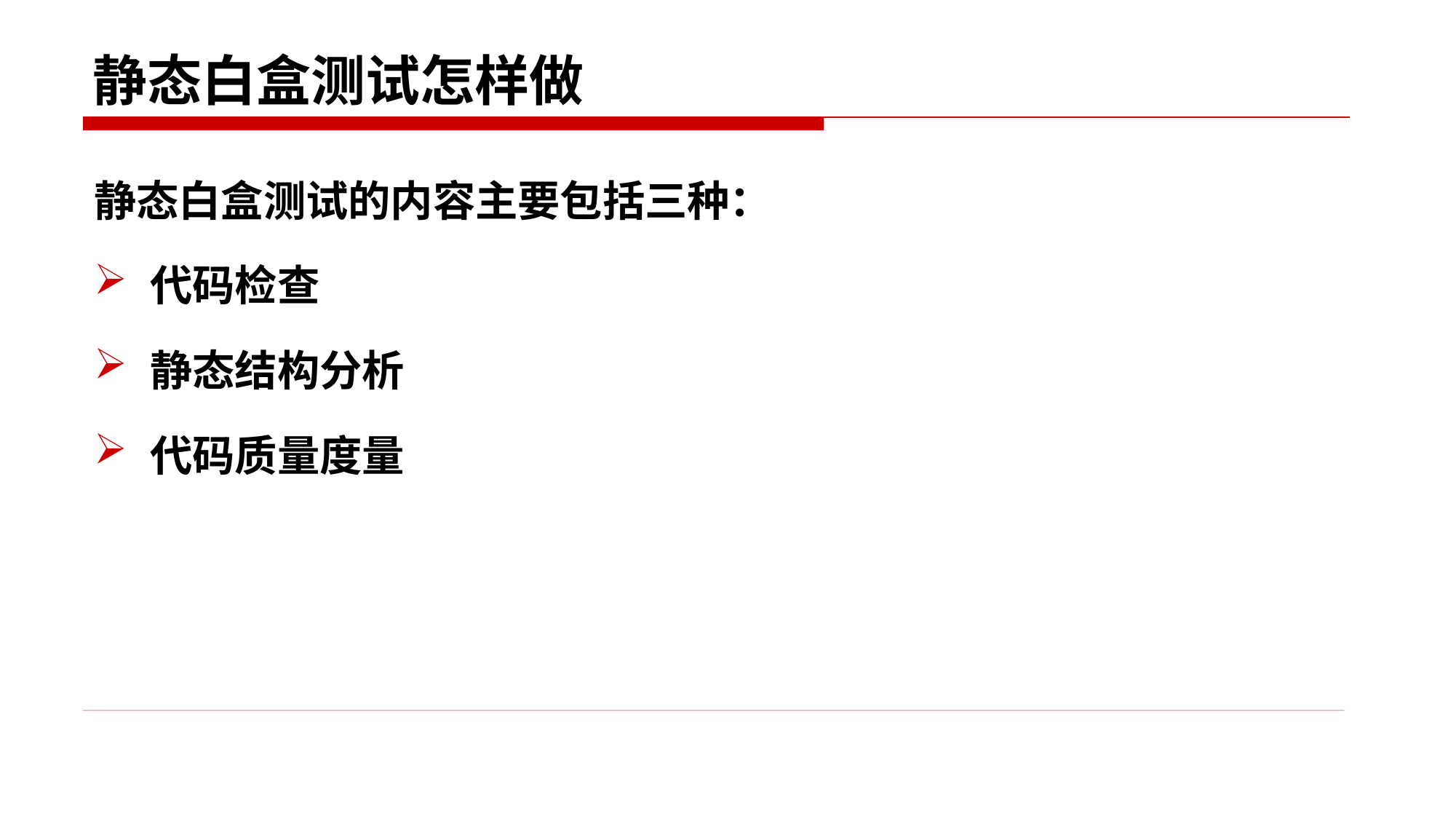

# 静态白盒测试怎样做
静态白盒测试的内容主要包括三种：
代码检查
静态结构分析
代码质量度量